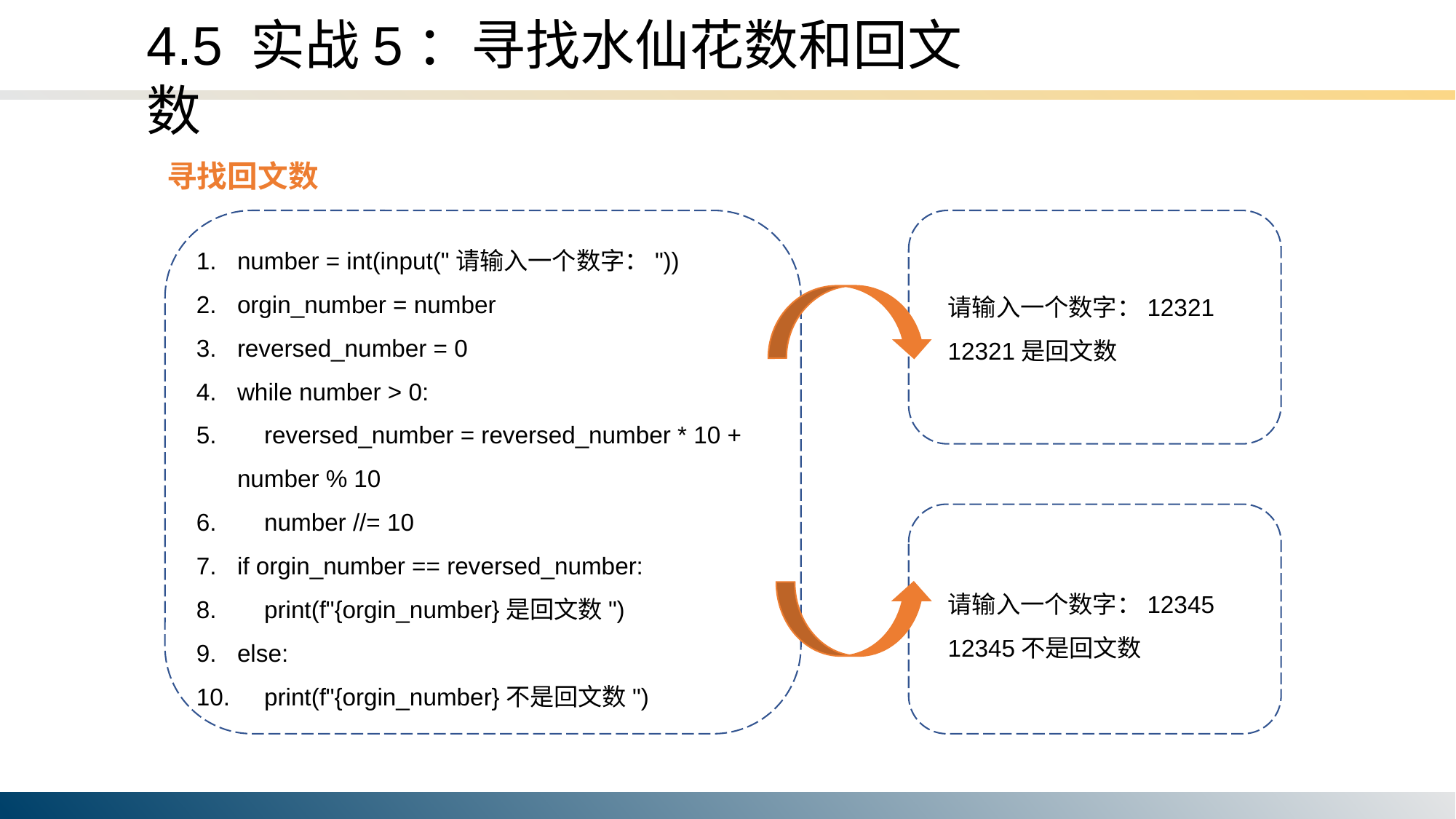

4.5 实战5：寻找水仙花数和回文数
寻找回文数

number = int(input("请输入一个数字："))
orgin_number = number
reversed_number = 0
while number > 0:
    reversed_number = reversed_number * 10 + number % 10
    number //= 10
if orgin_number == reversed_number:
    print(f"{orgin_number}是回文数")
else:
    print(f"{orgin_number}不是回文数")
请输入一个数字：12321
12321是回文数

请输入一个数字：12345
12345不是回文数